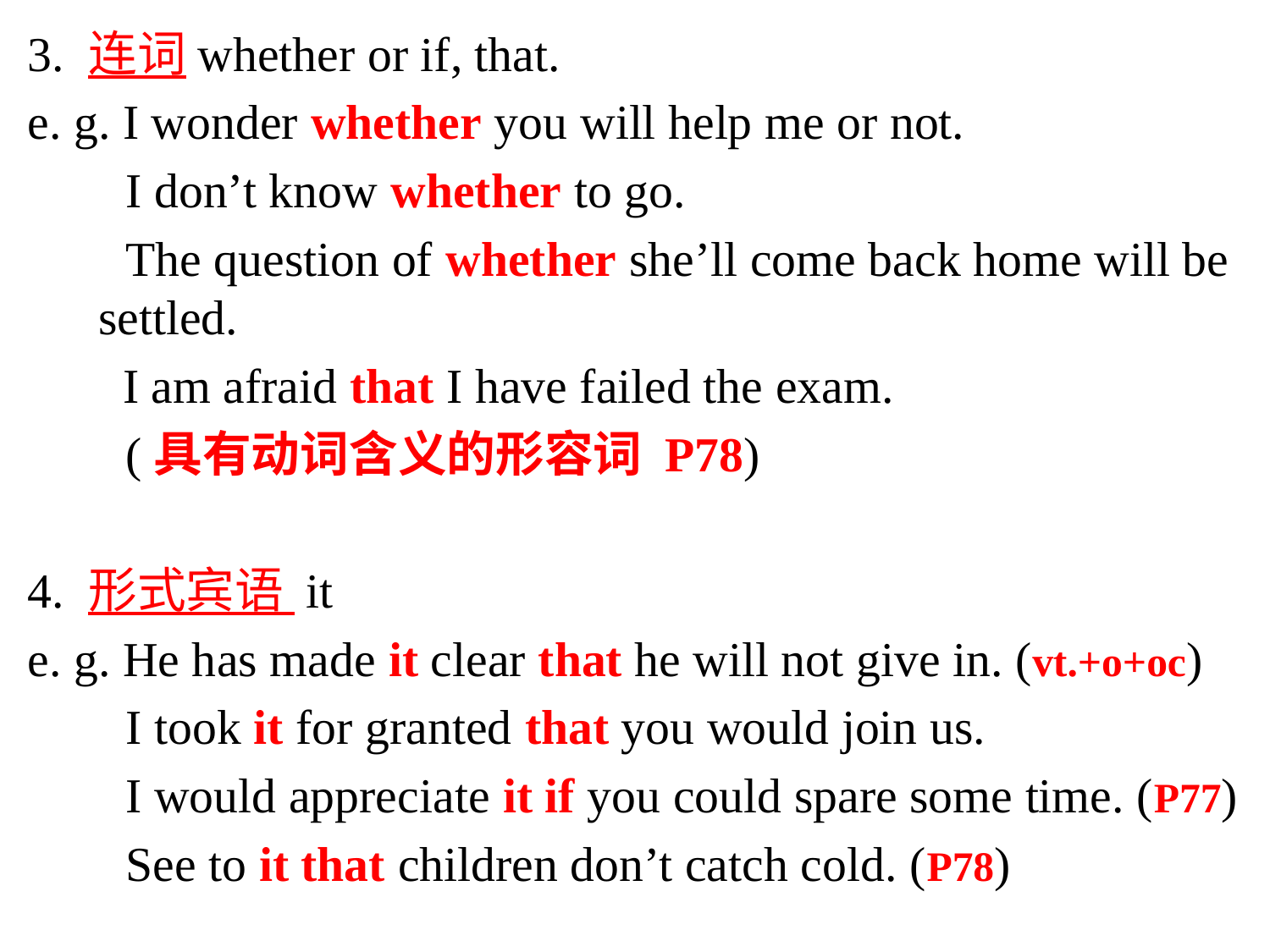

3. 连词whether or if, that.
e. g. I wonder whether you will help me or not.
        I don’t know whether to go.
        The question of whether she’ll come back home will be settled.
	  I am afraid that I have failed the exam.
        (具有动词含义的形容词 P78)

4. 形式宾语 it
e. g. He has made it clear that he will not give in. (vt.+o+oc)
        I took it for granted that you would join us.
        I would appreciate it if you could spare some time. (P77)
        See to it that children don’t catch cold. (P78)